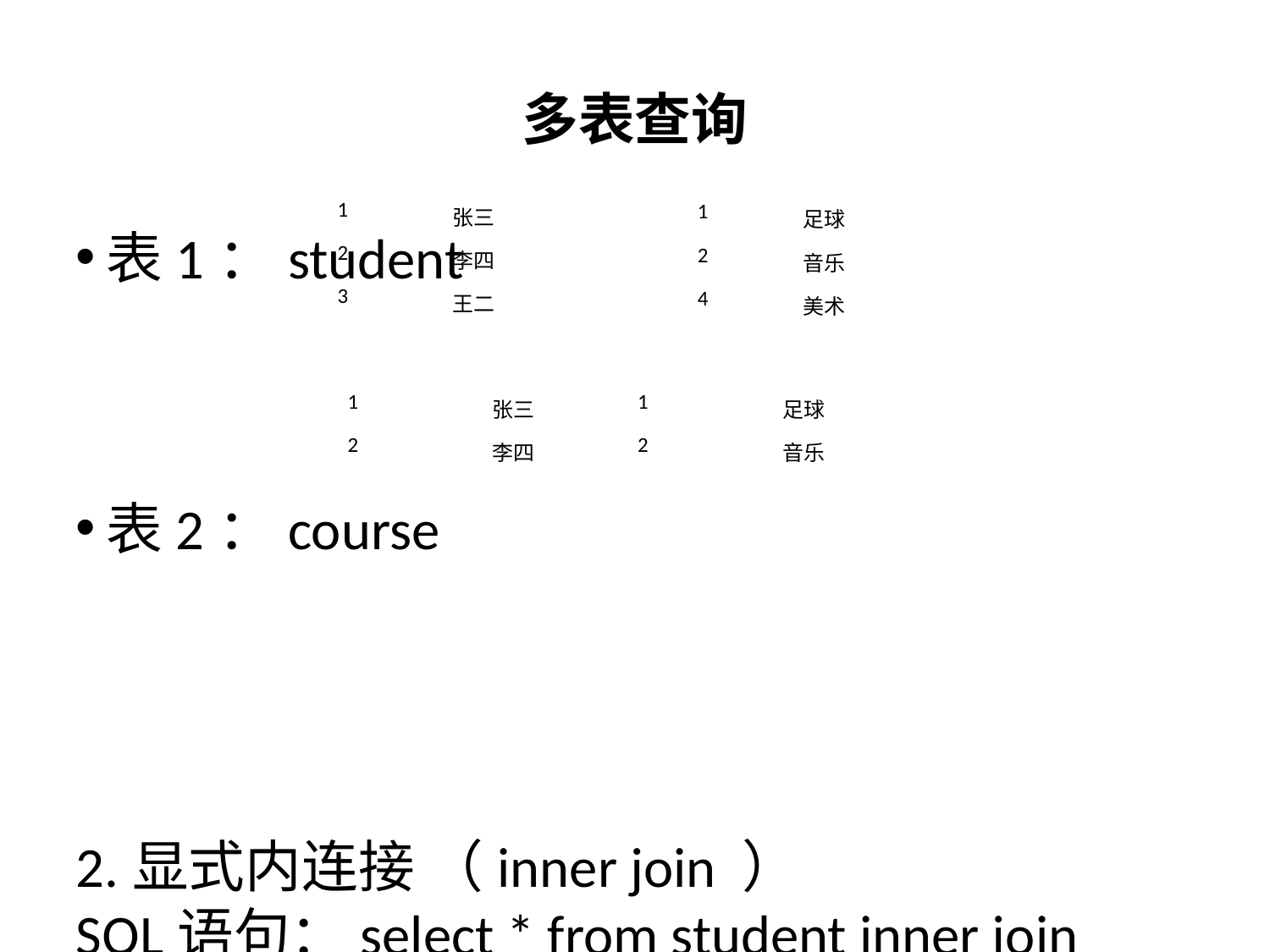

多表查询
| ID | Name |
| --- | --- |
| 1 | 张三 |
| 2 | 李四 |
| 3 | 王二 |
| ID | Name |
| --- | --- |
| 1 | 足球 |
| 2 | 音乐 |
| 4 | 美术 |
表1：student

表2：course

2.显式内连接 （inner join ）
SQL语句：select * from student inner join course on student.ID=course.ID
执行结果：
当某行在另外一个表中没有匹配，则另一个表的选择列表包含空值。
注：
| ID | Name | ID | Name |
| --- | --- | --- | --- |
| 1 | 张三 | 1 | 足球 |
| 2 | 李四 | 2 | 音乐 |